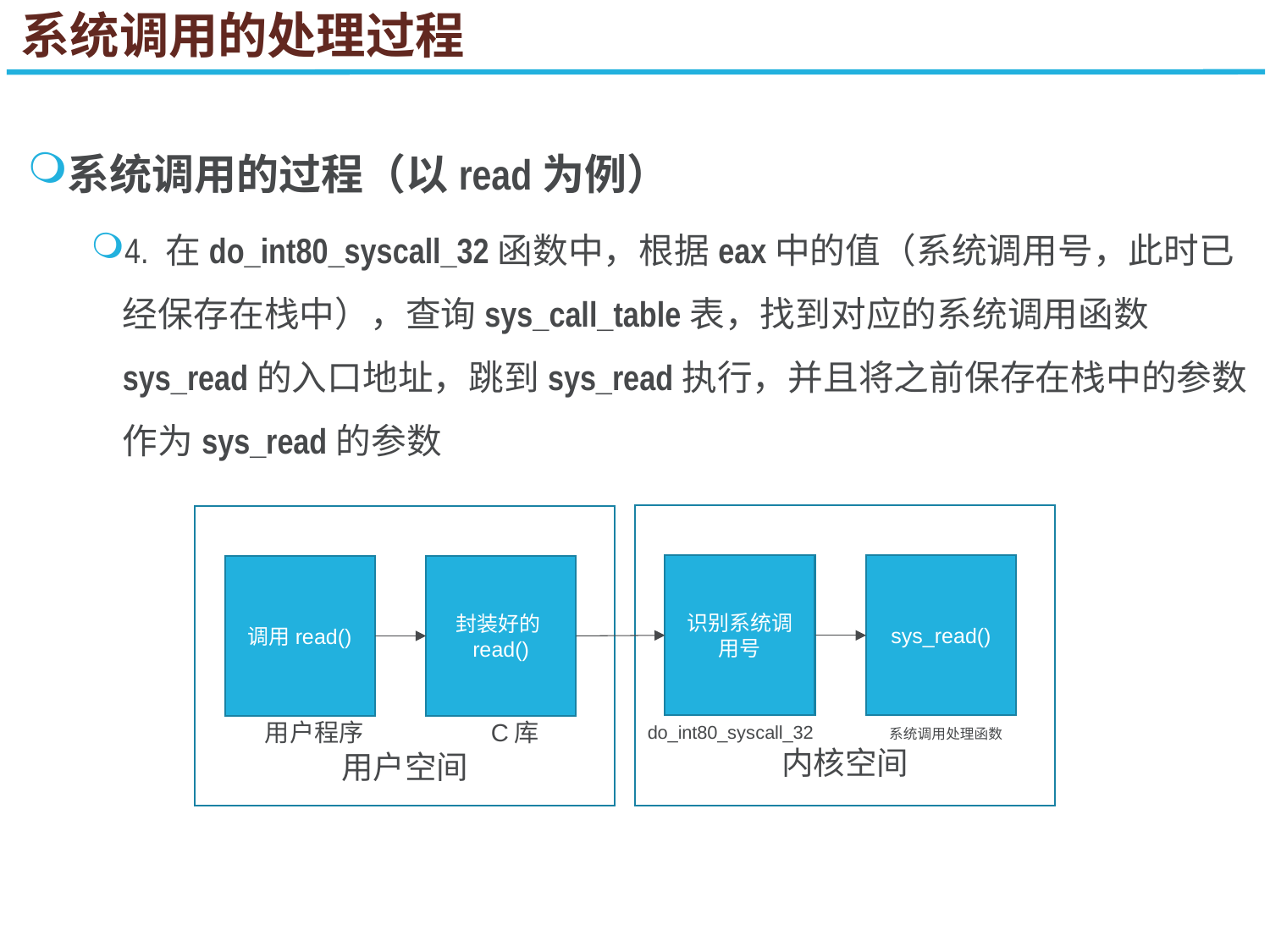

系统调用的处理过程
系统调用的过程（以read为例）
4. 在do_int80_syscall_32函数中，根据eax中的值（系统调用号，此时已经保存在栈中），查询sys_call_table表，找到对应的系统调用函数sys_read的入口地址，跳到sys_read执行，并且将之前保存在栈中的参数作为sys_read的参数

do_int80_syscall_32              系统调用处理函数
内核空间

用户程序                      C库
用户空间
识别系统调用号
sys_read()
调用read()
封装好的read()